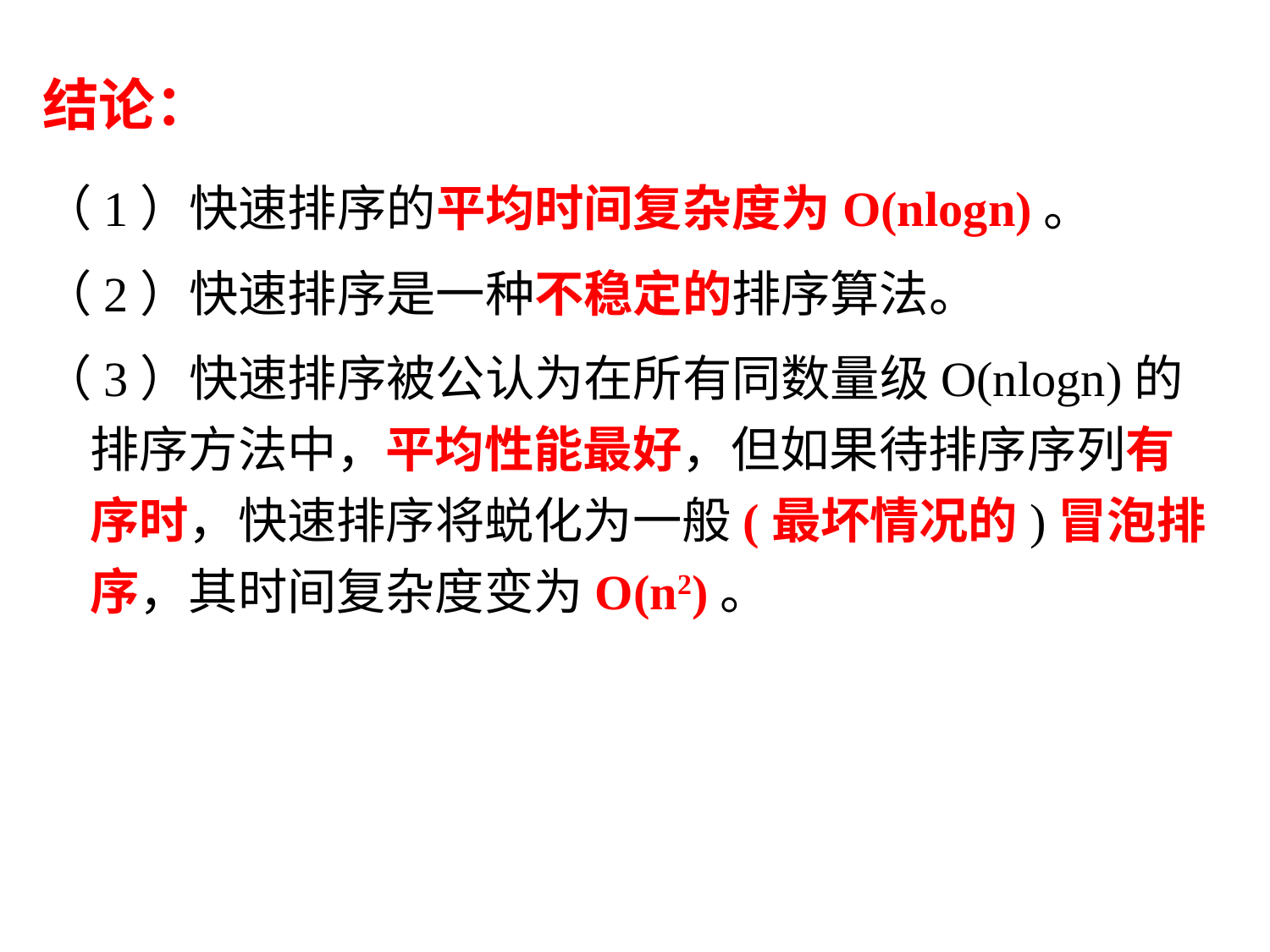

结论：
（1）快速排序的平均时间复杂度为O(nlogn)。
（2）快速排序是一种不稳定的排序算法。
（3）快速排序被公认为在所有同数量级O(nlogn)的排序方法中，平均性能最好，但如果待排序序列有序时，快速排序将蜕化为一般(最坏情况的)冒泡排序，其时间复杂度变为O(n2)。